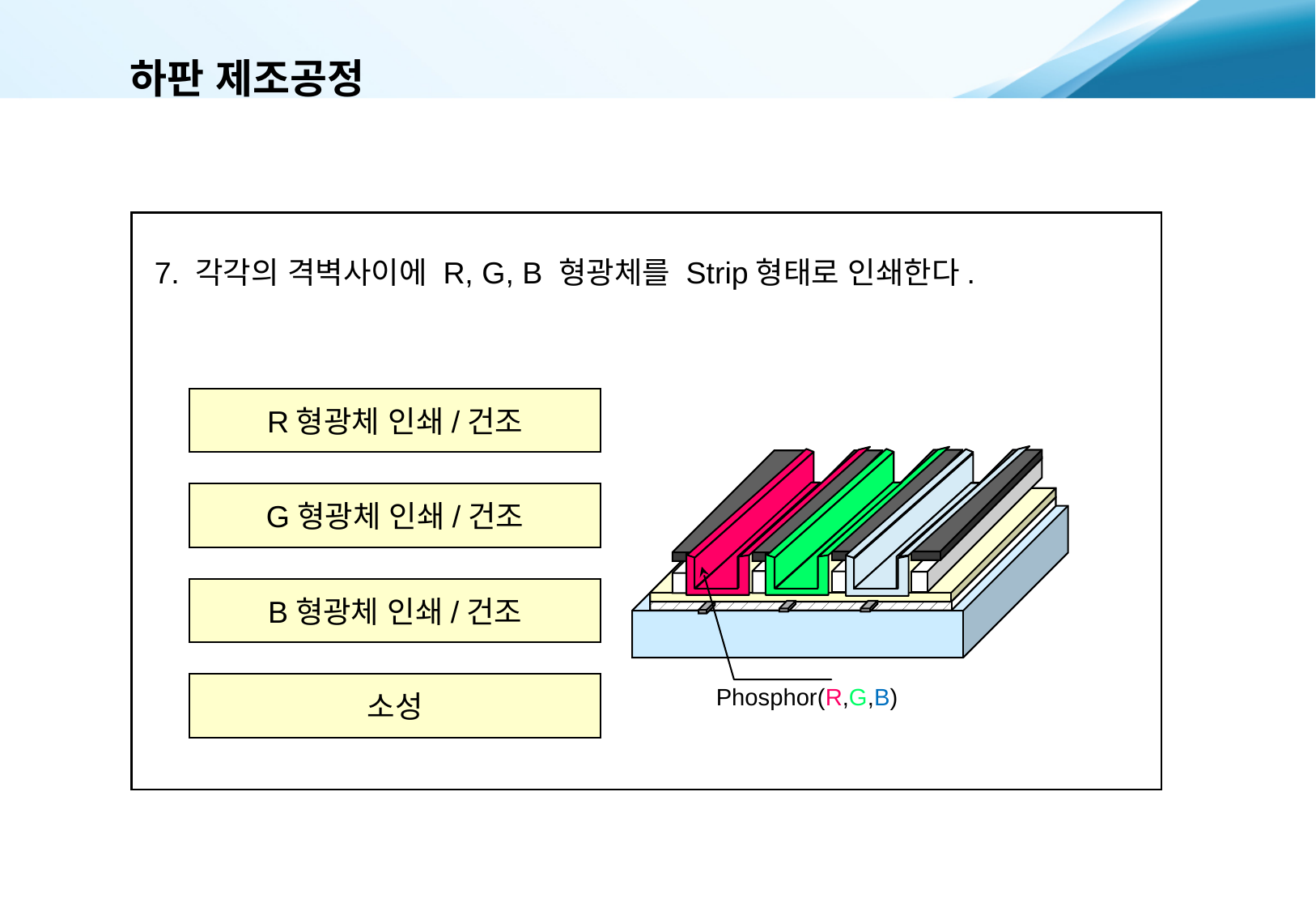

# 하판 제조공정

7. 각각의 격벽사이에 R, G, B 형광체를 Strip형태로 인쇄한다.
R형광체 인쇄/건조
G형광체 인쇄/건조
B형광체 인쇄/건조
소성

Phosphor(R,G,B)